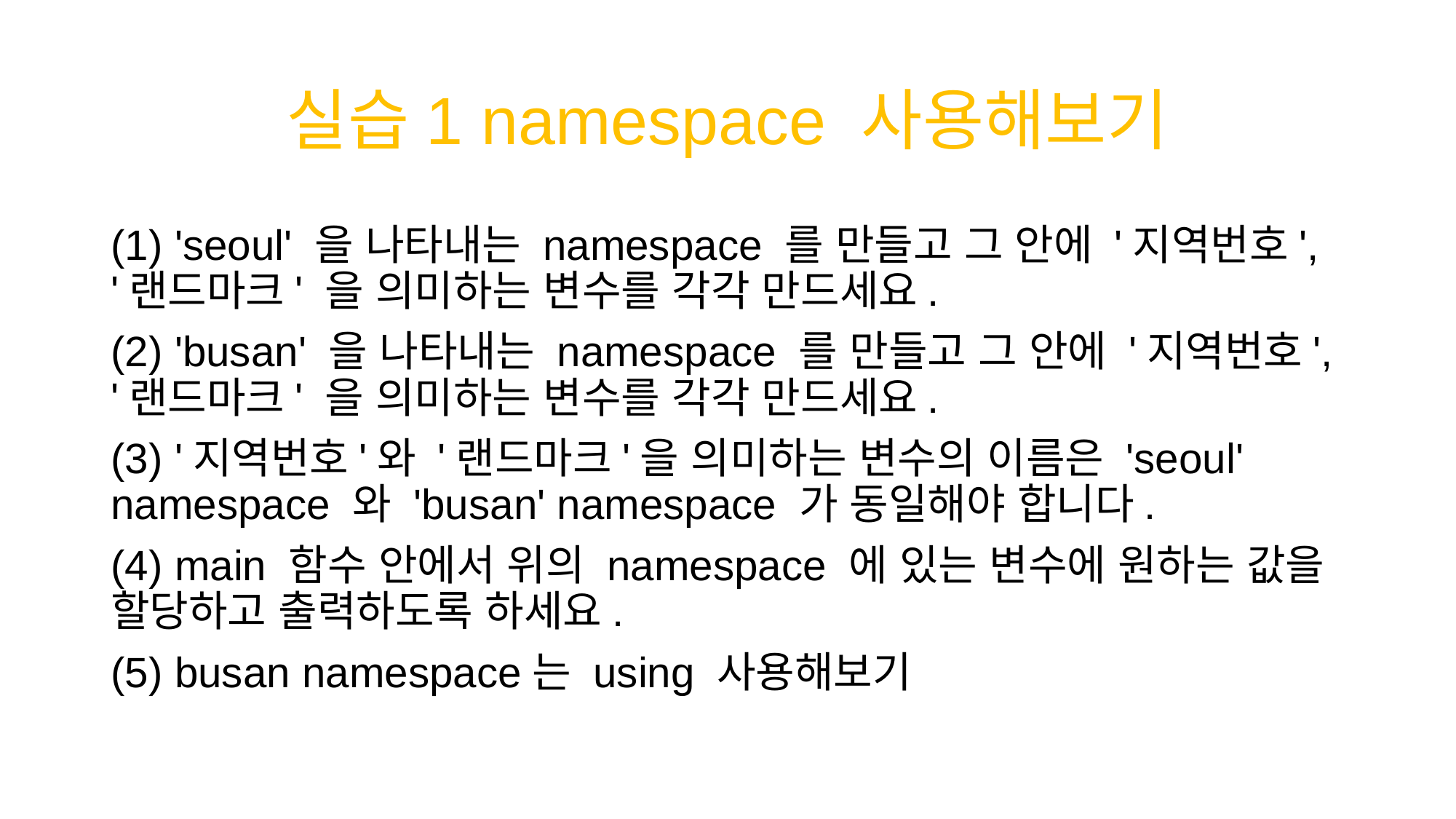

# 실습1 namespace 사용해보기
(1) 'seoul' 을 나타내는 namespace 를 만들고 그 안에 '지역번호', '랜드마크' 을 의미하는 변수를 각각 만드세요.
(2) 'busan' 을 나타내는 namespace 를 만들고 그 안에 '지역번호', '랜드마크' 을 의미하는 변수를 각각 만드세요.
(3) '지역번호'와 '랜드마크'을 의미하는 변수의 이름은 'seoul' namespace 와 'busan' namespace 가 동일해야 합니다.
(4) main 함수 안에서 위의 namespace 에 있는 변수에 원하는 값을 할당하고 출력하도록 하세요.
(5) busan namespace는 using 사용해보기